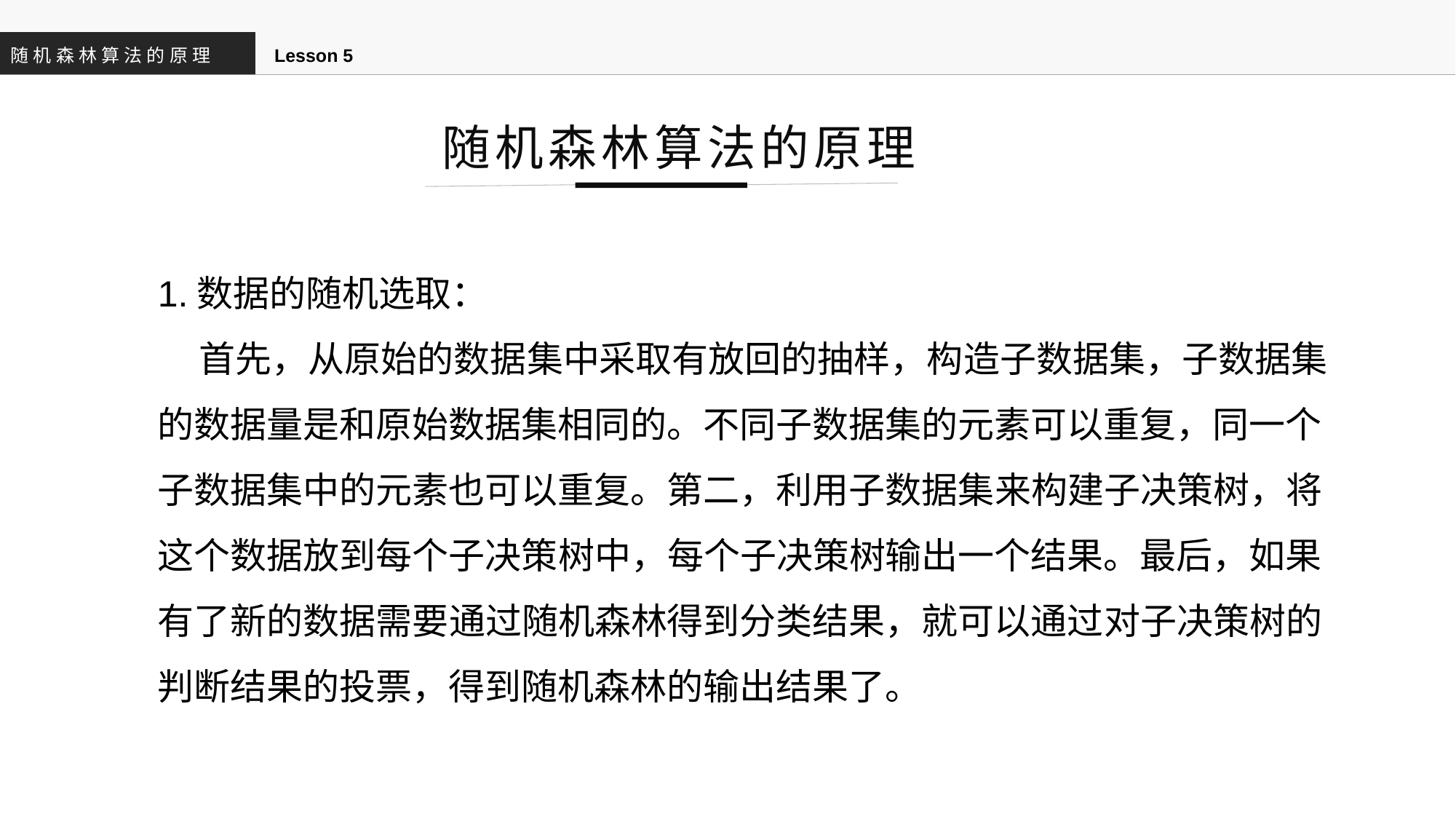

随机森林算法的原理
Lesson 5
随机森林算法的原理

1.数据的随机选取：
    首先，从原始的数据集中采取有放回的抽样，构造子数据集，子数据集的数据量是和原始数据集相同的。不同子数据集的元素可以重复，同一个子数据集中的元素也可以重复。第二，利用子数据集来构建子决策树，将这个数据放到每个子决策树中，每个子决策树输出一个结果。最后，如果有了新的数据需要通过随机森林得到分类结果，就可以通过对子决策树的判断结果的投票，得到随机森林的输出结果了。